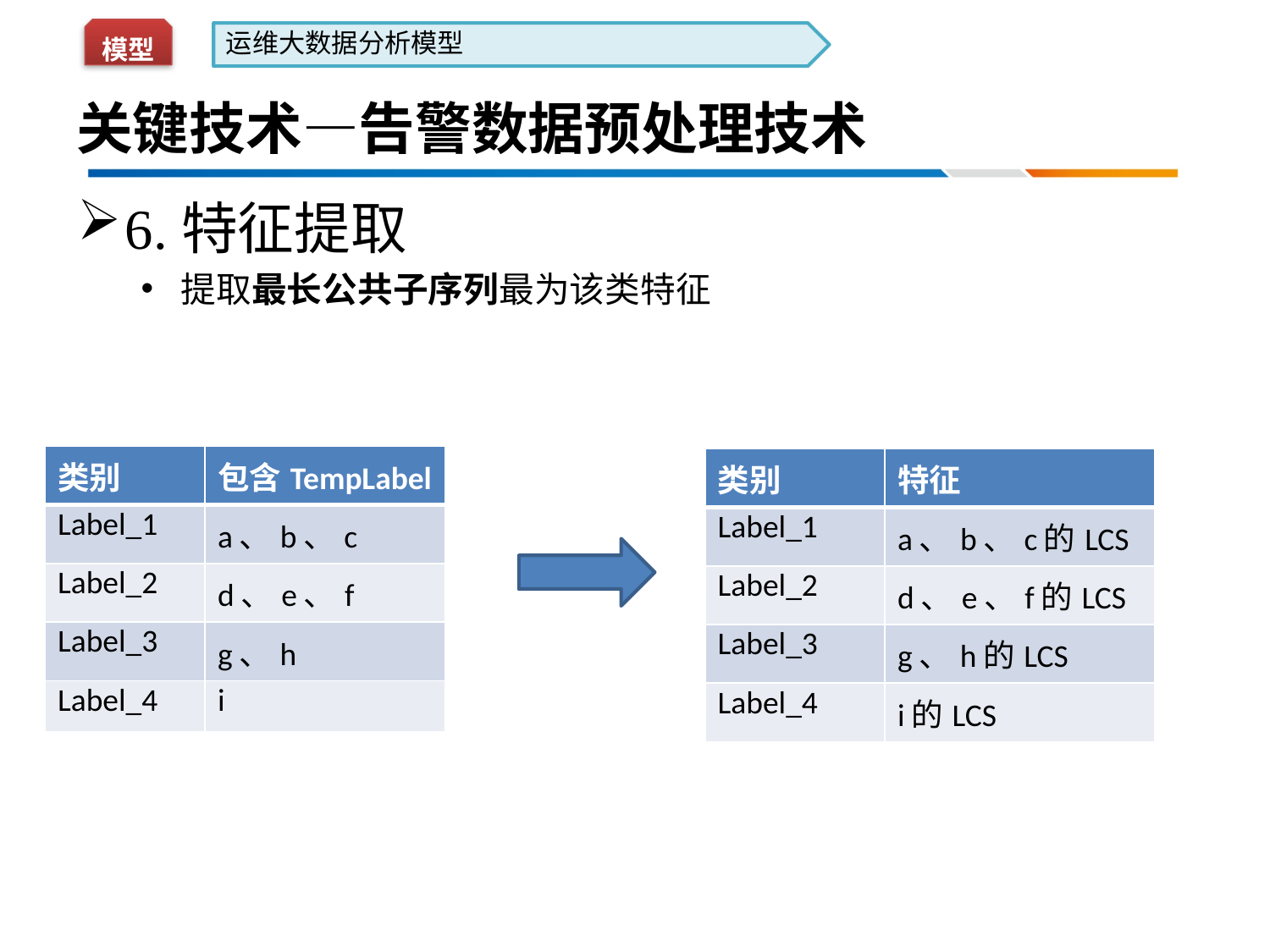

模型
运维大数据分析模型

# 关键技术—告警数据预处理技术
6.特征提取
提取最长公共子序列最为该类特征
| 类别 | 包含TempLabel |
| --- | --- |
| Label\_1 | a、b、c |
| Label\_2 | d、e、f |
| Label\_3 | g、h |
| Label\_4 | i |
| 类别 | 特征 |
| --- | --- |
| Label\_1 | a、b、c的LCS |
| Label\_2 | d、e、f的LCS |
| Label\_3 | g、h的LCS |
| Label\_4 | i的LCS |